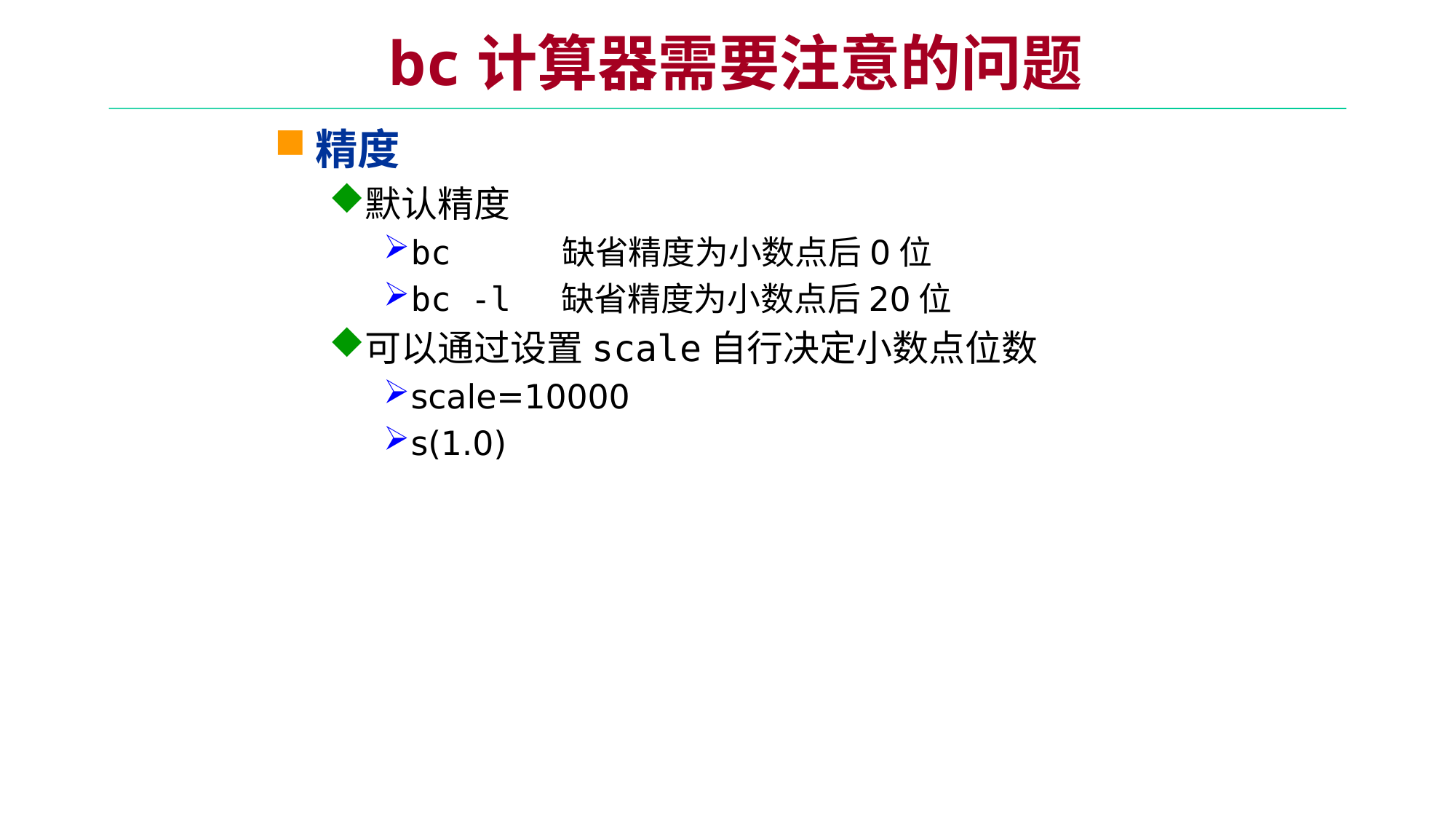

# bc计算器需要注意的问题
精度
默认精度
bc        缺省精度为小数点后0位
bc -l    缺省精度为小数点后20位
可以通过设置scale自行决定小数点位数
scale=10000
s(1.0)